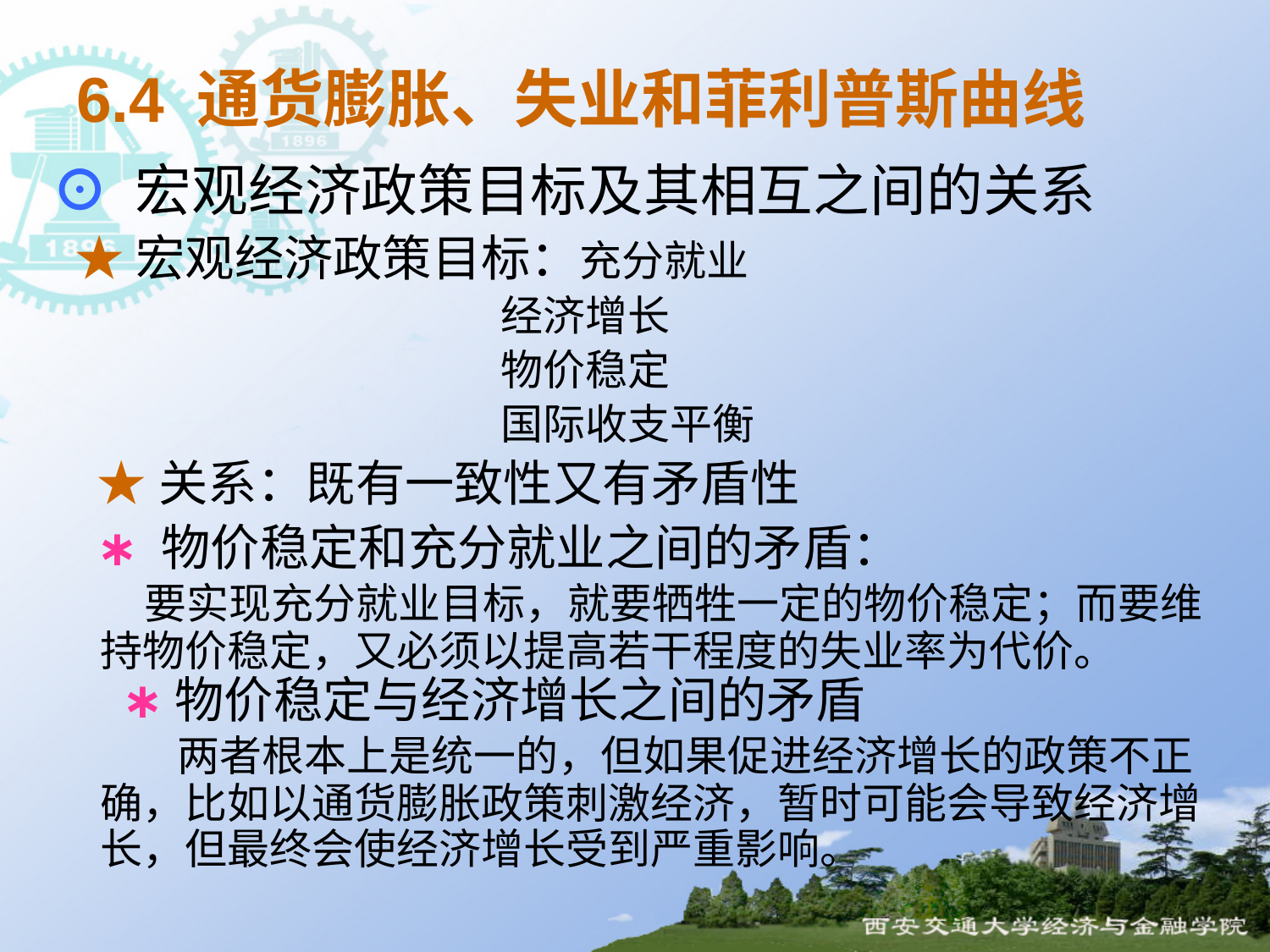

6.4 通货膨胀、失业和菲利普斯曲线
⊙ 宏观经济政策目标及其相互之间的关系
  ★宏观经济政策目标：充分就业
                                              经济增长
                                              物价稳定
                                              国际收支平衡
    ★关系：既有一致性又有矛盾性
    ∗ 物价稳定和充分就业之间的矛盾：
    要实现充分就业目标，就要牺牲一定的物价稳定；而要维持物价稳定，又必须以提高若干程度的失业率为代价。
  ∗ 物价稳定与经济增长之间的矛盾
       两者根本上是统一的，但如果促进经济增长的政策不正确，比如以通货膨胀政策刺激经济，暂时可能会导致经济增长，但最终会使经济增长受到严重影响。